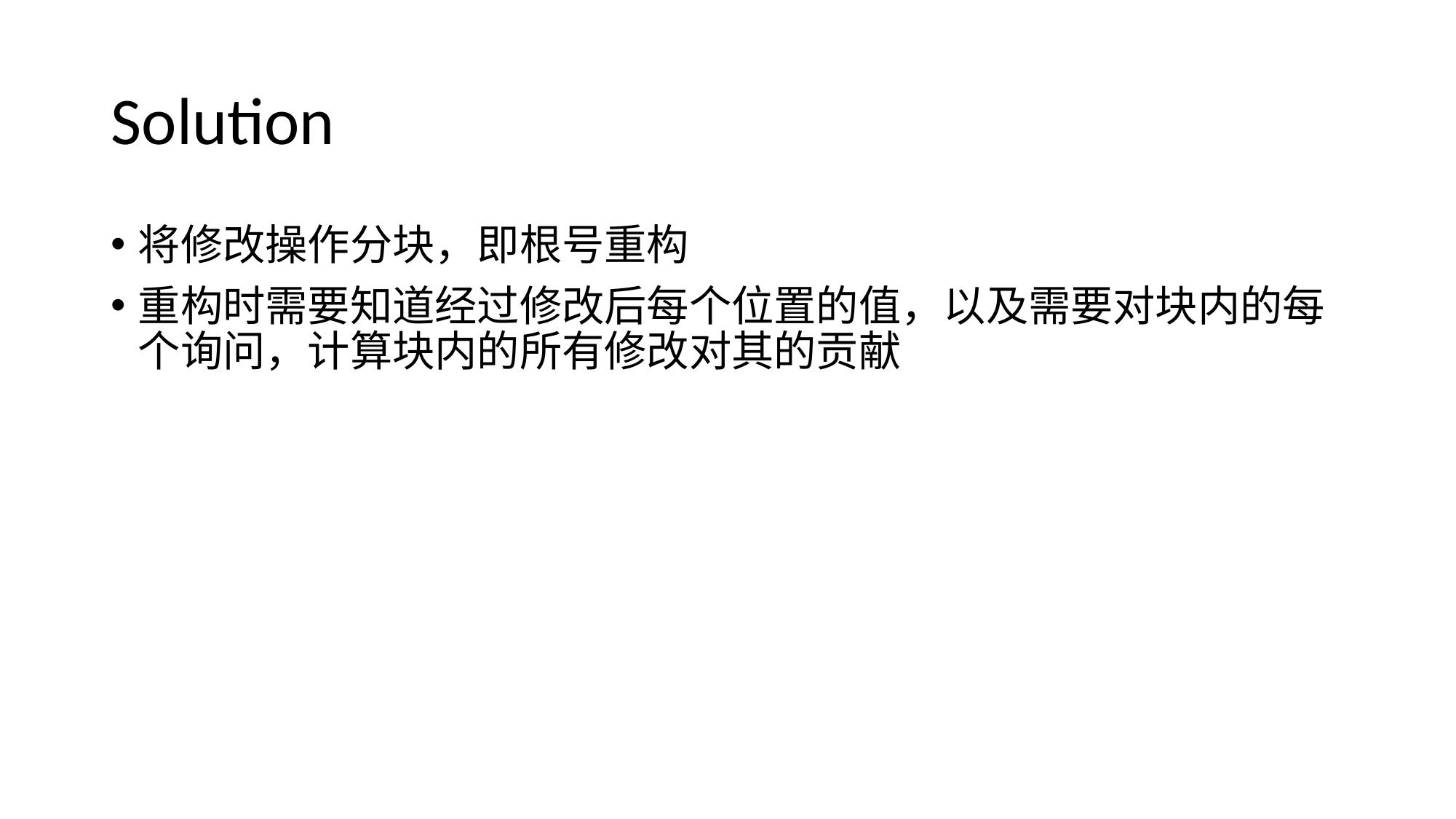

# Solution
将修改操作分块，即根号重构
重构时需要知道经过修改后每个位置的值，以及需要对块内的每个询问，计算块内的所有修改对其的贡献